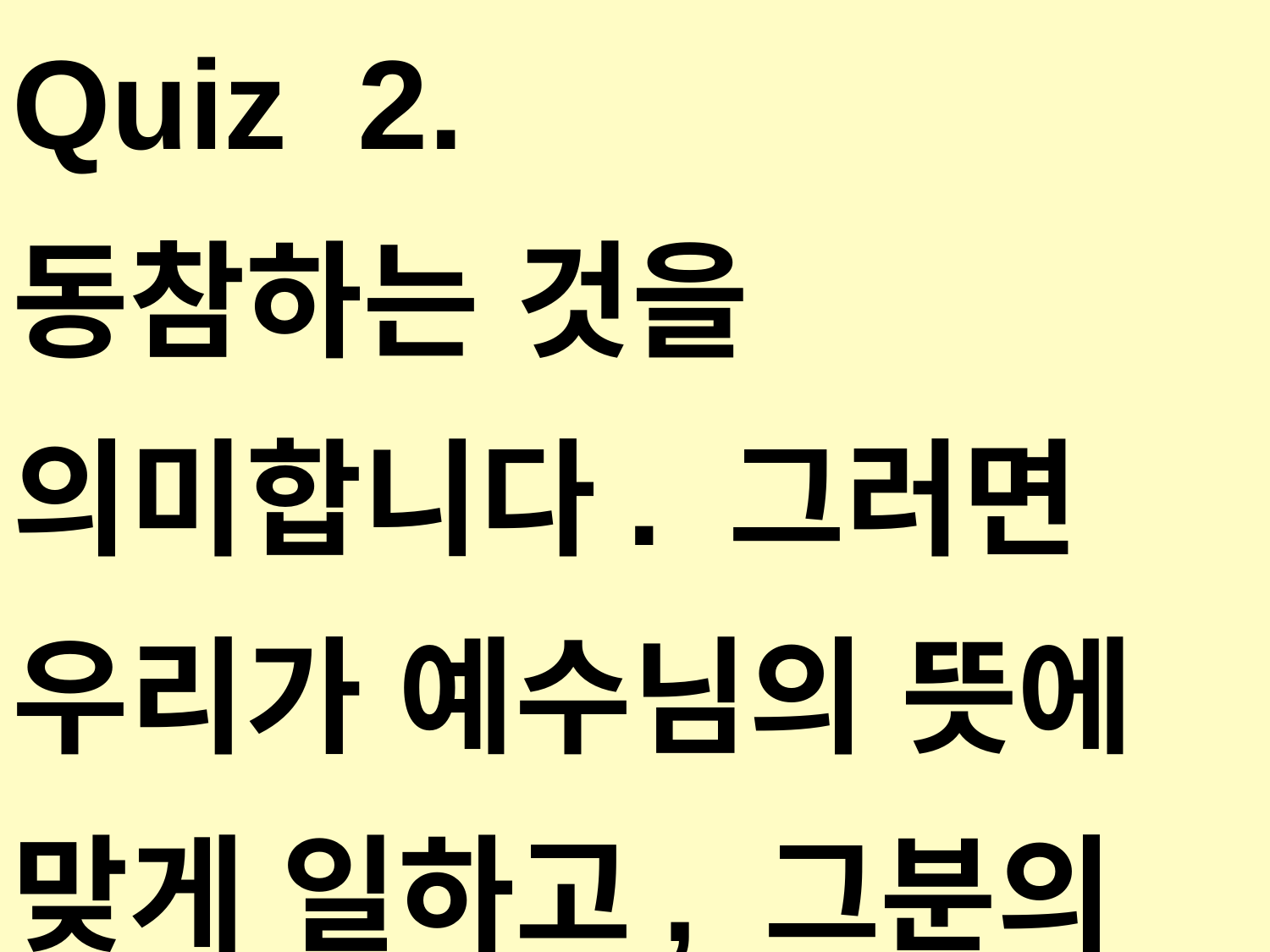

Quiz  2.
동참하는 것을 의미합니다. 그러면 우리가 예수님의 뜻에 맞게 일하고, 그분의 고난과 수고에 동참할 수 있는 일에는 어떤 것들이 있을까요?